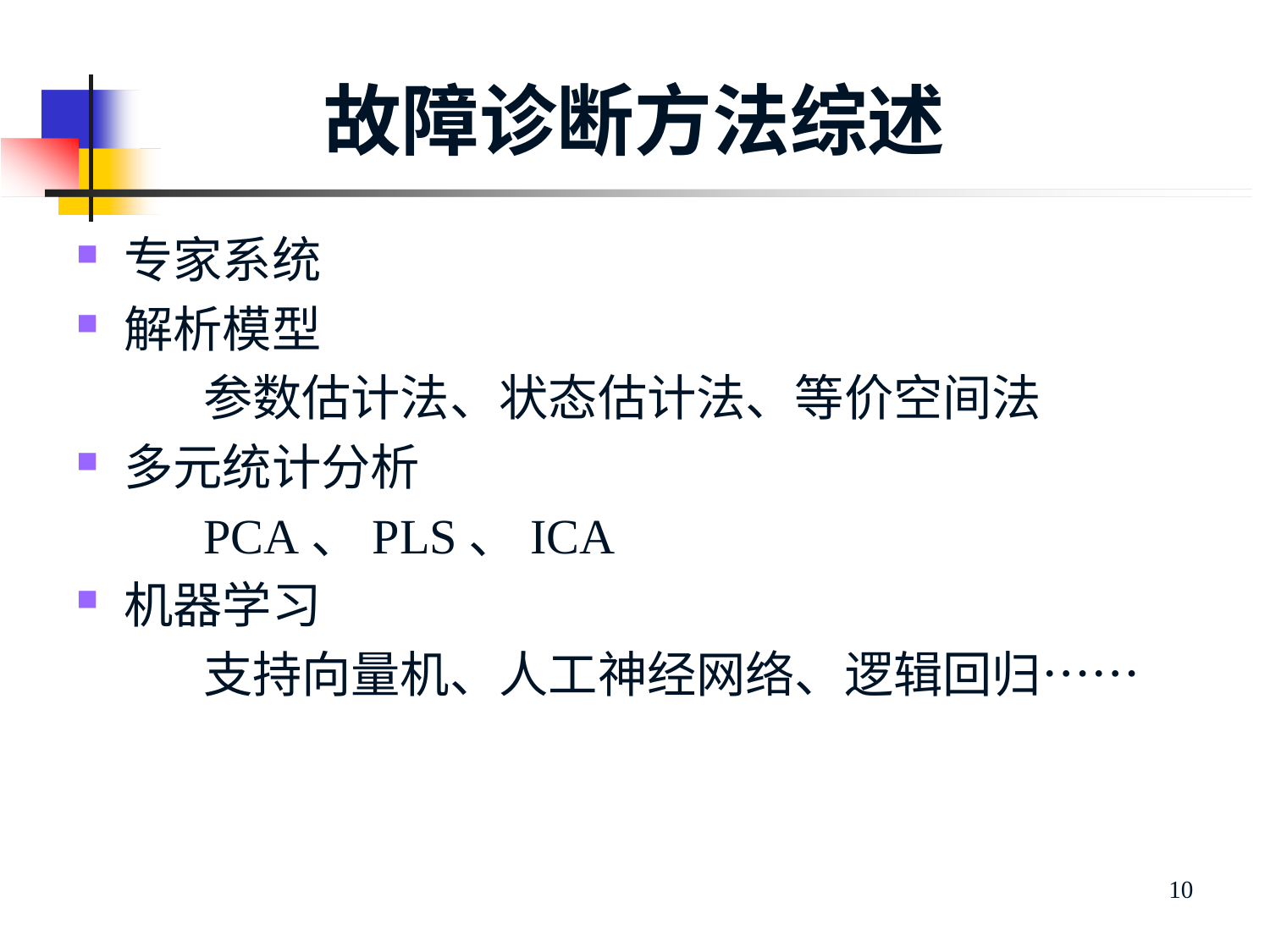

# 故障诊断方法综述
专家系统
解析模型
	参数估计法、状态估计法、等价空间法
多元统计分析
	PCA、PLS、ICA
机器学习
	支持向量机、人工神经网络、逻辑回归……

10